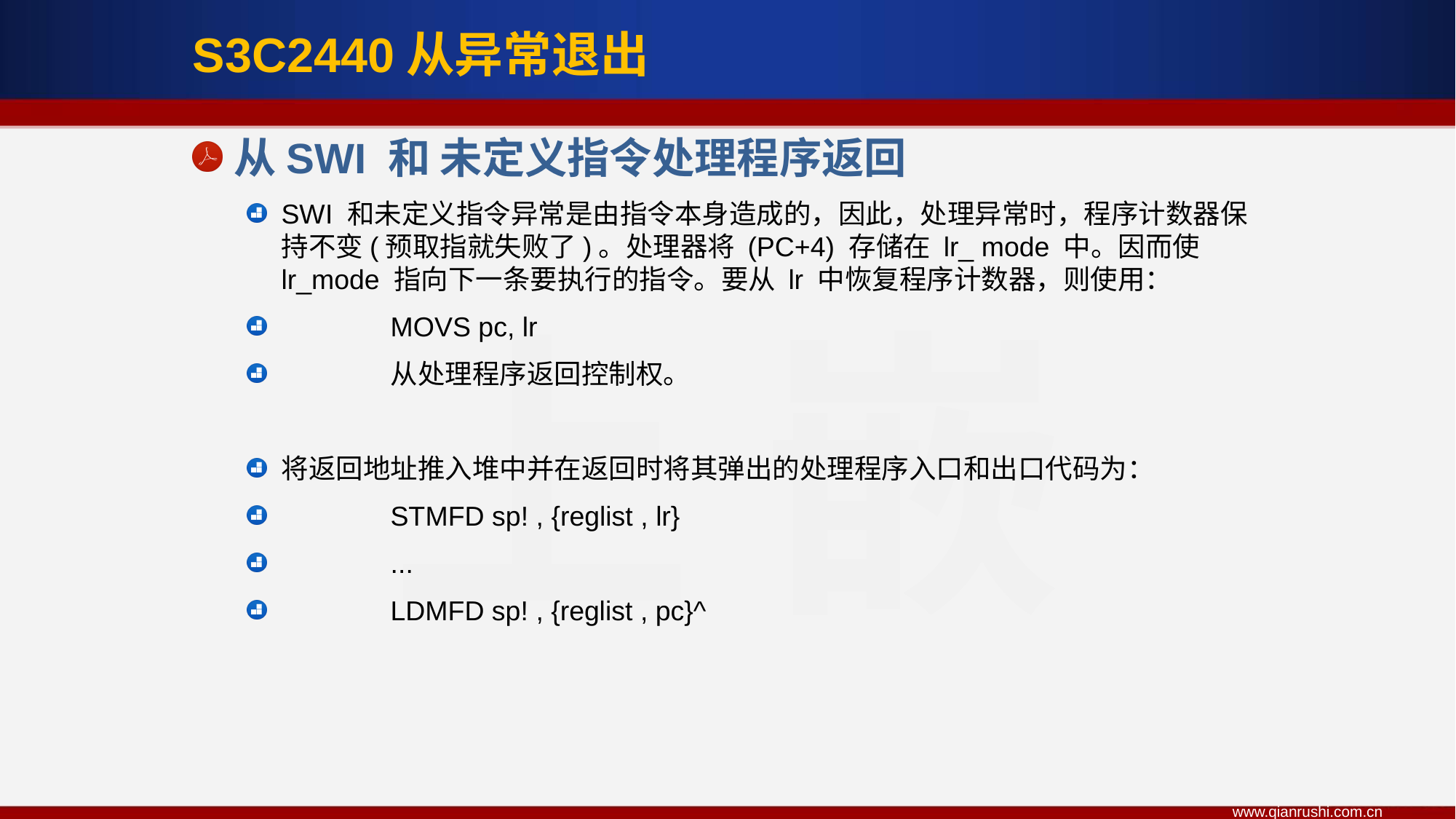

S3C2440从异常退出
从SWI 和 未定义指令处理程序返回
SWI 和未定义指令异常是由指令本身造成的，因此，处理异常时，程序计数器保持不变(预取指就失败了)。处理器将 (PC+4) 存储在 lr_ mode 中。因而使 lr_mode 指向下一条要执行的指令。要从 lr 中恢复程序计数器，则使用：
	MOVS pc, lr
	从处理程序返回控制权。

将返回地址推入堆中并在返回时将其弹出的处理程序入口和出口代码为：
	STMFD sp! , {reglist , lr}
	...
	LDMFD sp! , {reglist , pc}^